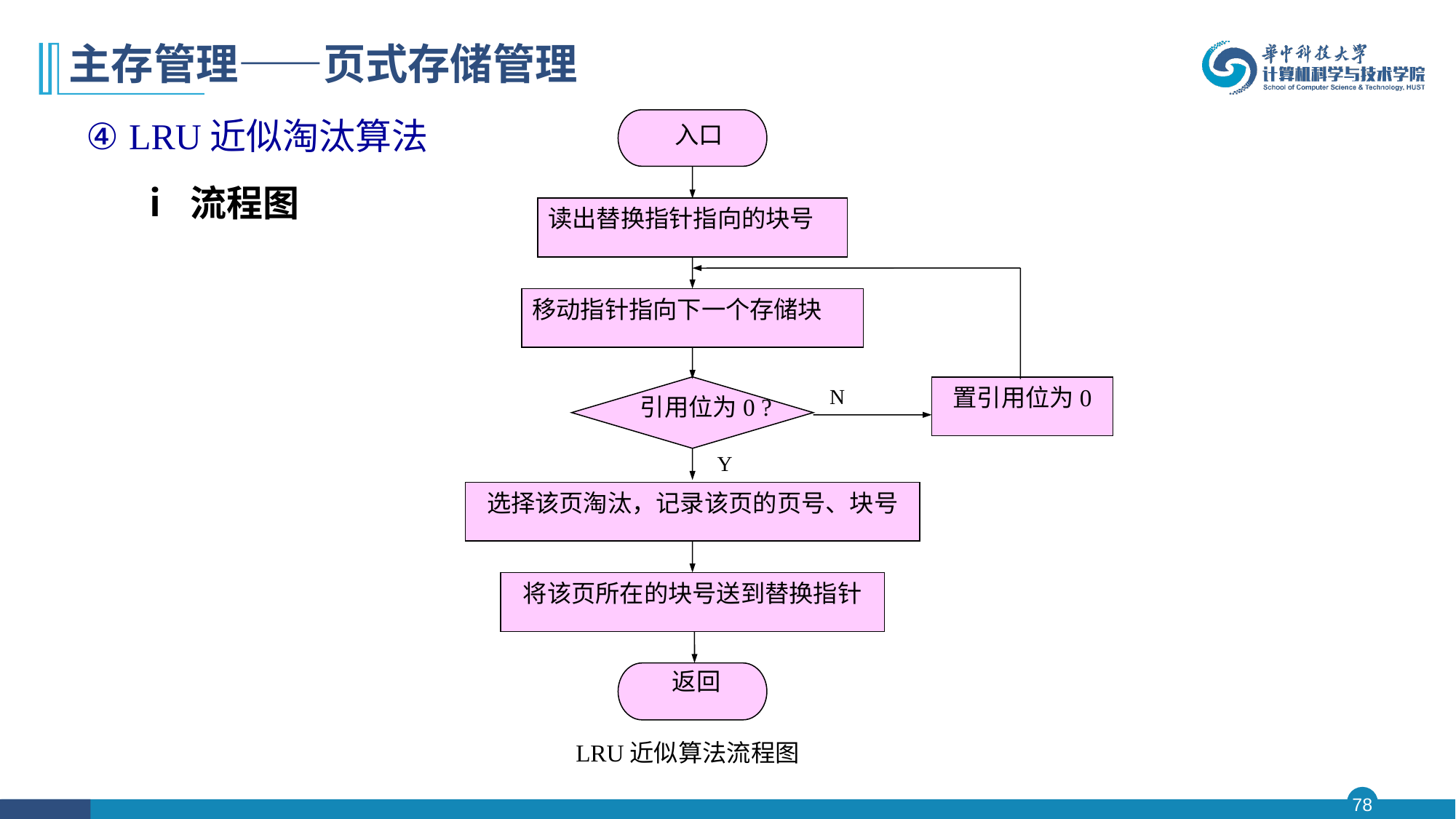

# 主存管理——页式存储管理
④ LRU近似淘汰算法

 入口

读出替换指针指向的块号

移动指针指向下一个存储块

   引用位为0 ?
置引用位为0
N

Y

选择该页淘汰，记录该页的页号、块号

将该页所在的块号送到替换指针

返回

ⅰ 流程图
LRU近似算法流程图